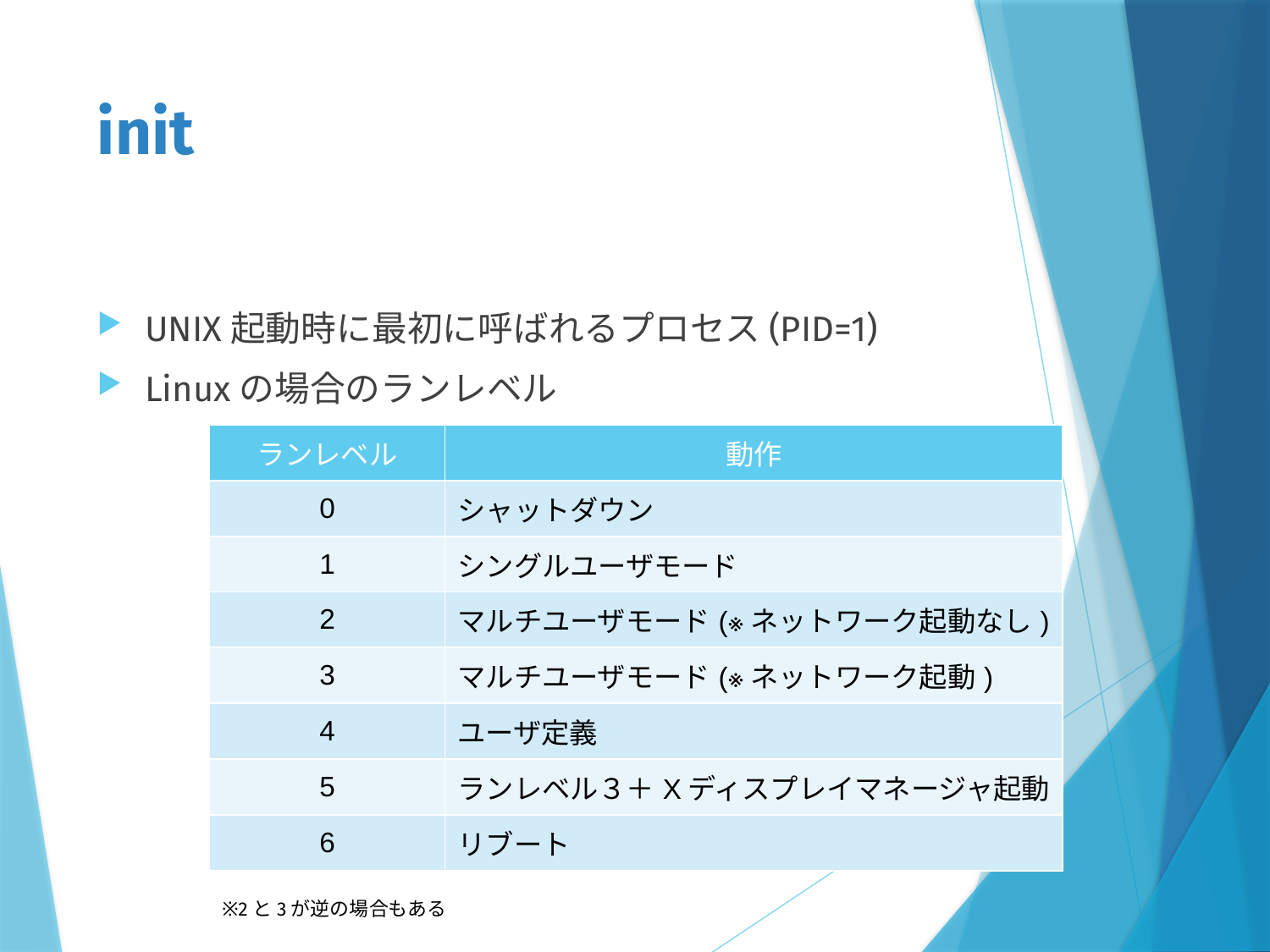

# init
UNIX起動時に最初に呼ばれるプロセス(PID=1)
Linuxの場合のランレベル

| ランレベル | 動作 |
| --- | --- |
| 0 | シャットダウン |
| 1 | シングルユーザモード |
| 2 | マルチユーザモード(※ネットワーク起動なし) |
| 3 | マルチユーザモード(※ネットワーク起動) |
| 4 | ユーザ定義 |
| 5 | ランレベル３＋Xディスプレイマネージャ起動 |
| 6 | リブート |
23
※2と3が逆の場合もある